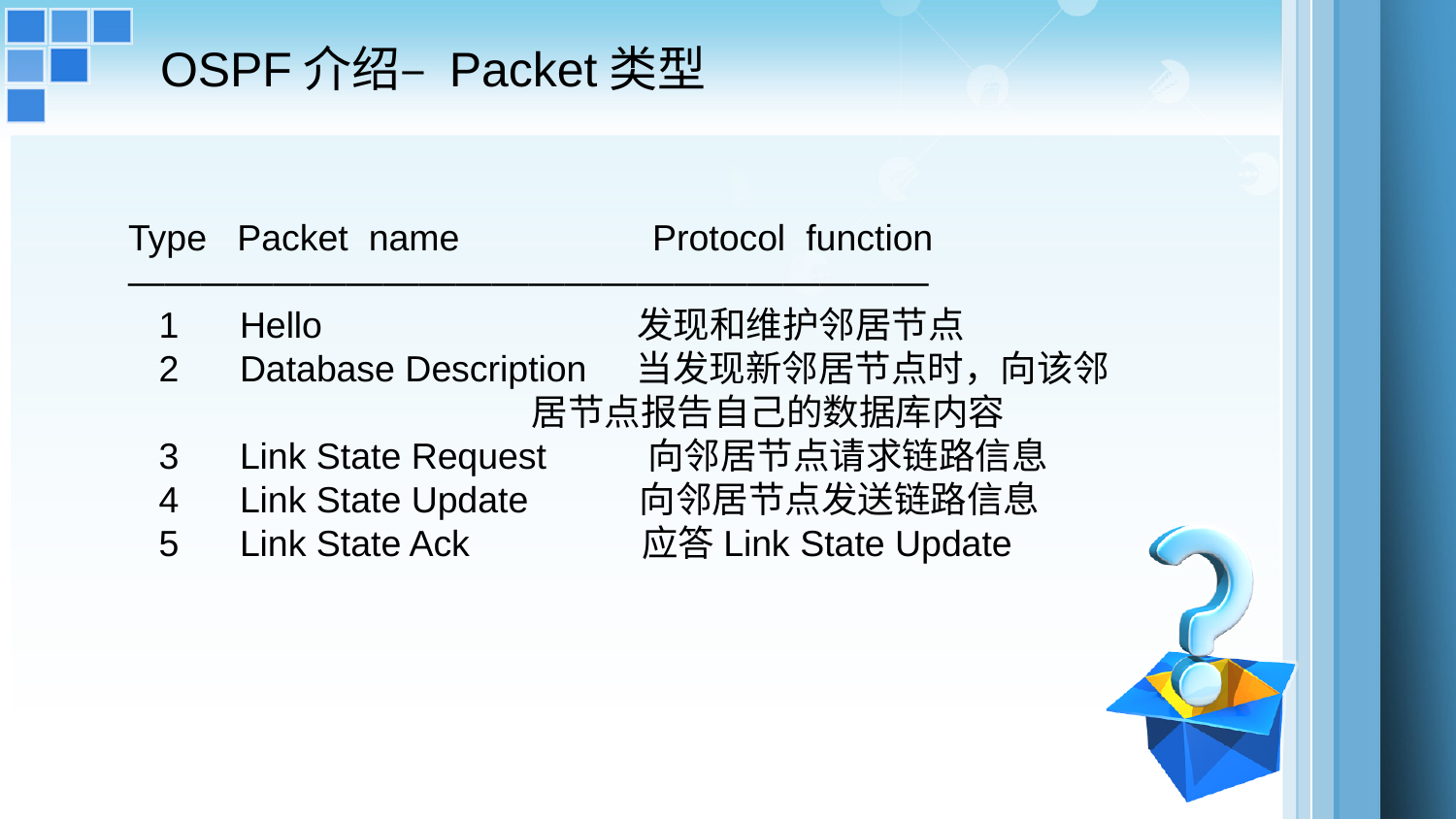

OSPF介绍– Packet类型
     Type   Packet  name                   Protocol  function
     ——————————————————————
        1      Hello                              发现和维护邻居节点
        2      Database Description    当发现新邻居节点时，向该邻
                                                      居节点报告自己的数据库内容
        3      Link State Request         向邻居节点请求链路信息
        4      Link State Update          向邻居节点发送链路信息
        5      Link State Ack                应答Link State Update